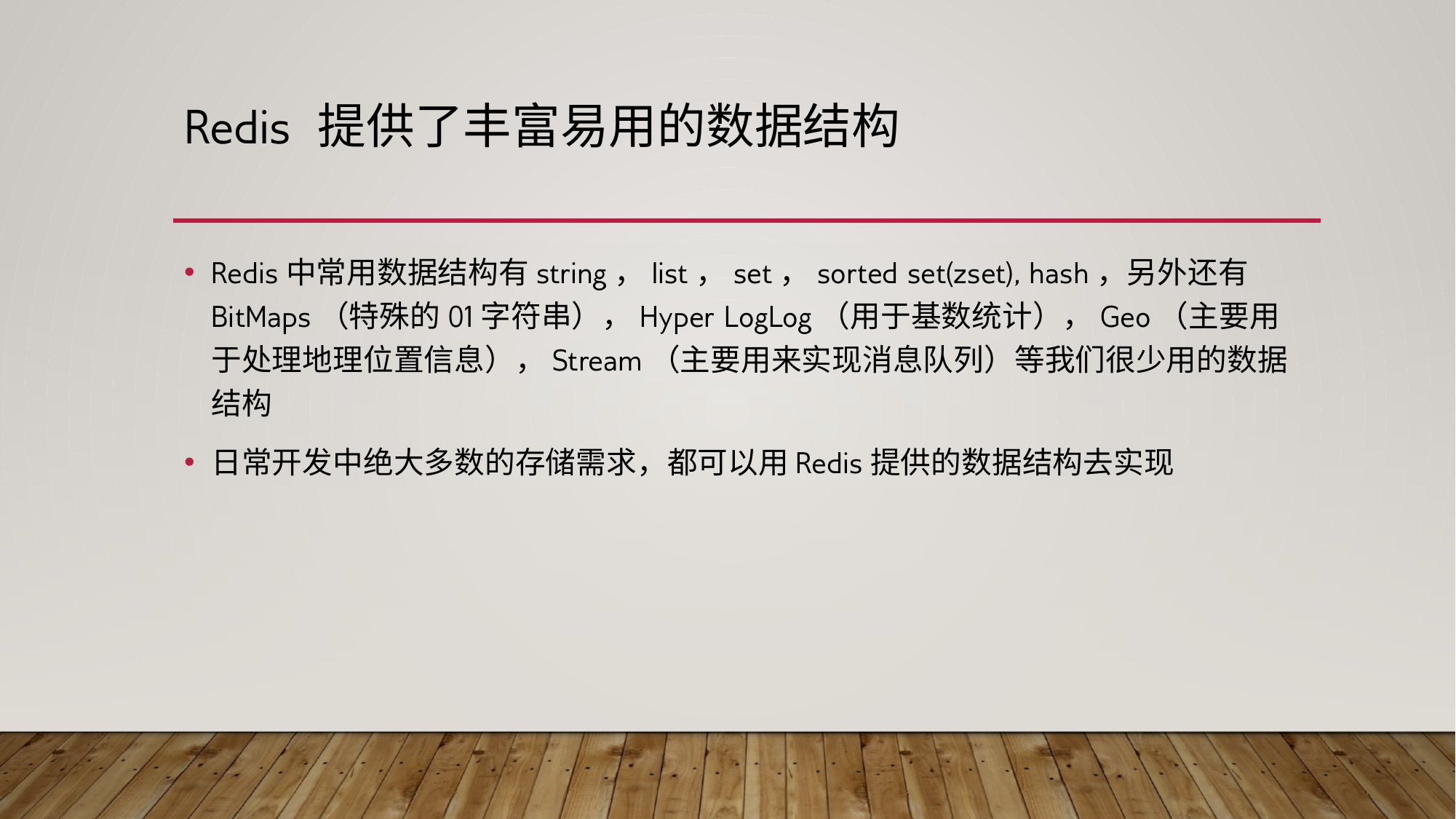

# Redis 提供了丰富易用的数据结构
Redis中常用数据结构有string，list，set，sorted set(zset), hash，另外还有BitMaps（特殊的01字符串），Hyper LogLog（用于基数统计），Geo（主要用于处理地理位置信息），Stream（主要用来实现消息队列）等我们很少用的数据结构
日常开发中绝大多数的存储需求，都可以用Redis提供的数据结构去实现